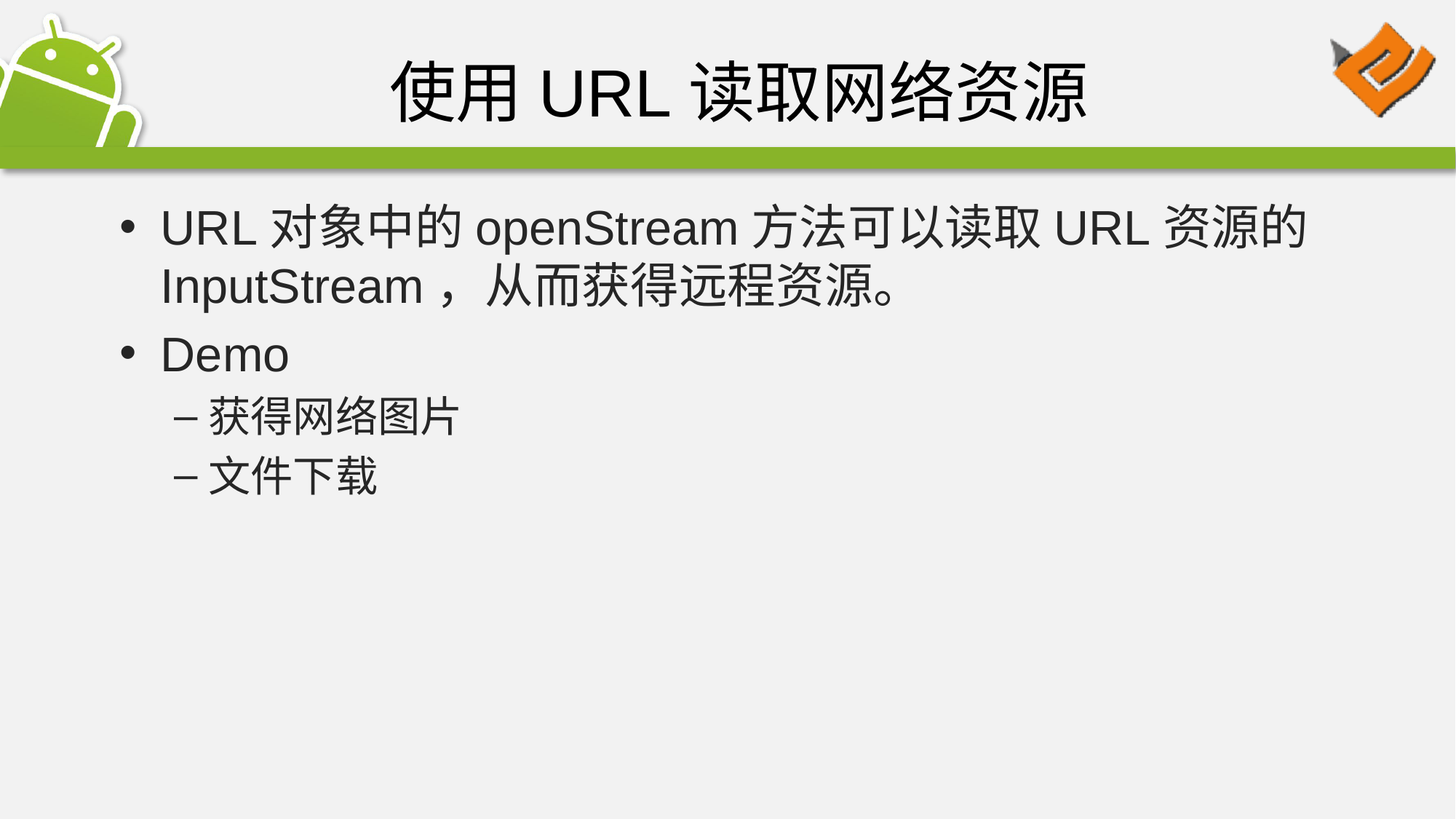

# 使用URL读取网络资源
URL对象中的openStream方法可以读取URL资源的InputStream，从而获得远程资源。
Demo
获得网络图片
文件下载